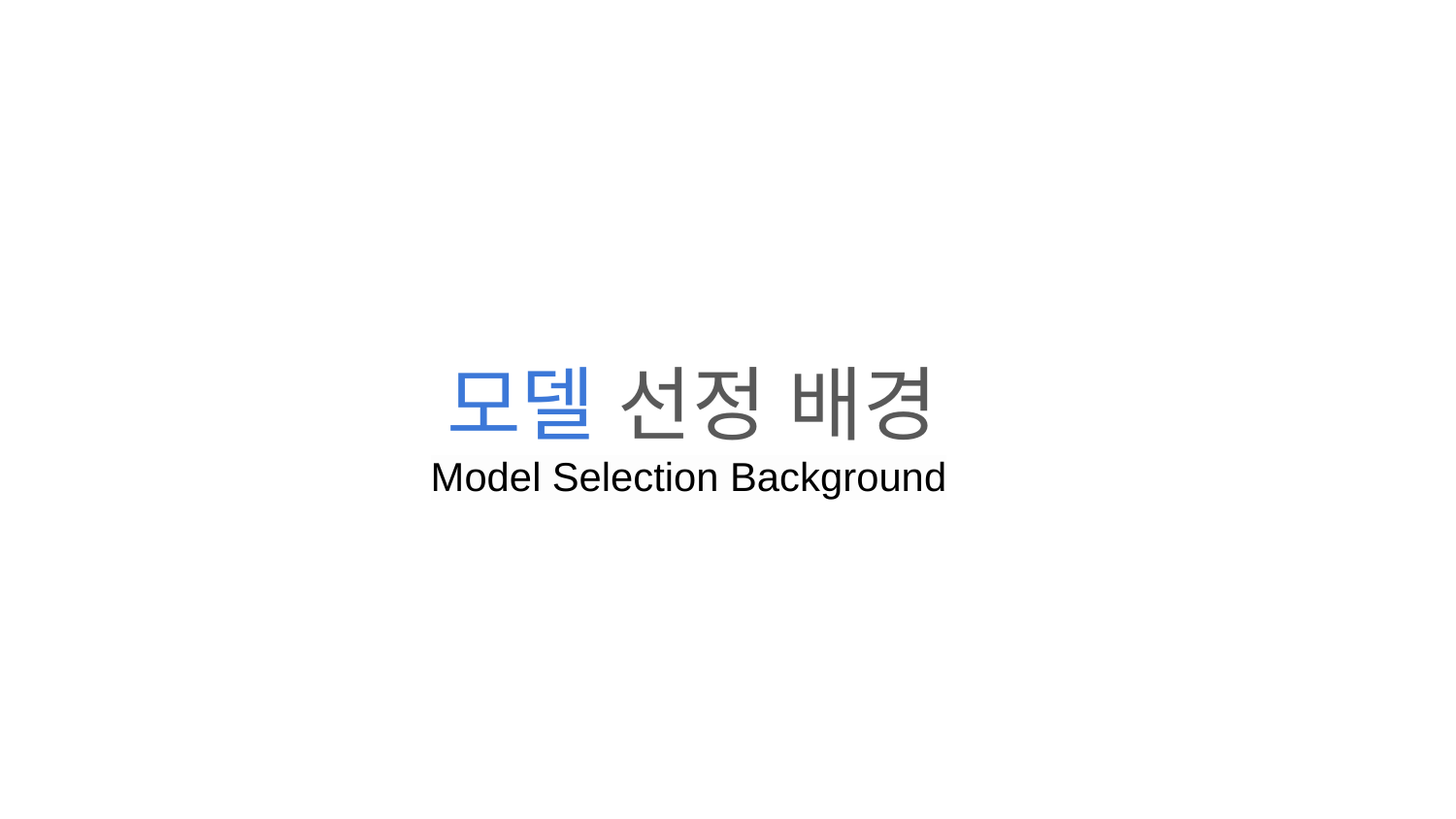

# 모델 선정 배경
Model Selection Background